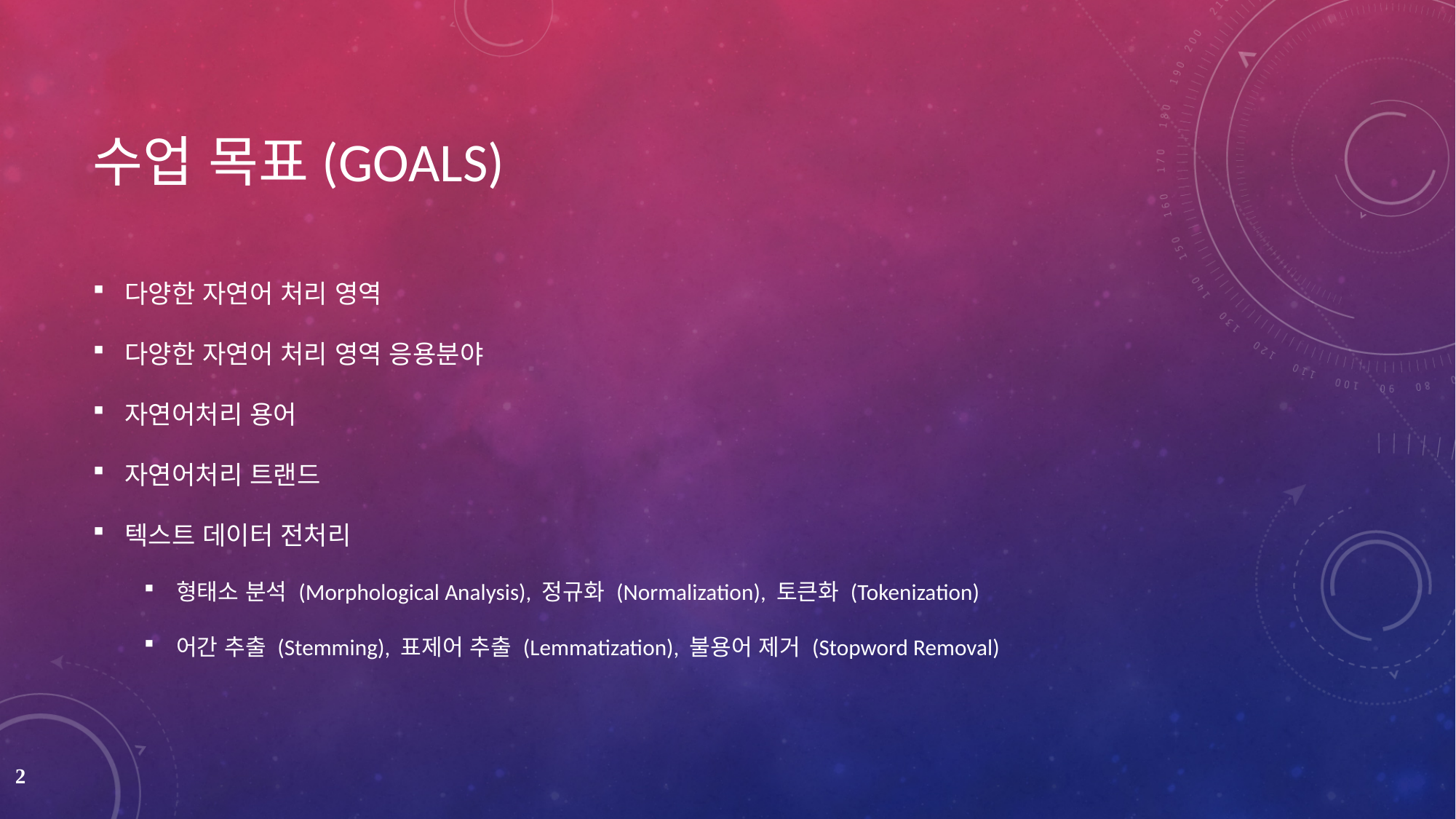

# 수업 목표(Goals)
다양한 자연어 처리 영역
다양한 자연어 처리 영역 응용분야
자연어처리 용어
자연어처리 트랜드
텍스트 데이터 전처리
형태소 분석 (Morphological Analysis), 정규화 (Normalization), 토큰화 (Tokenization)
어간 추출 (Stemming), 표제어 추출 (Lemmatization), 불용어 제거 (Stopword Removal)
2